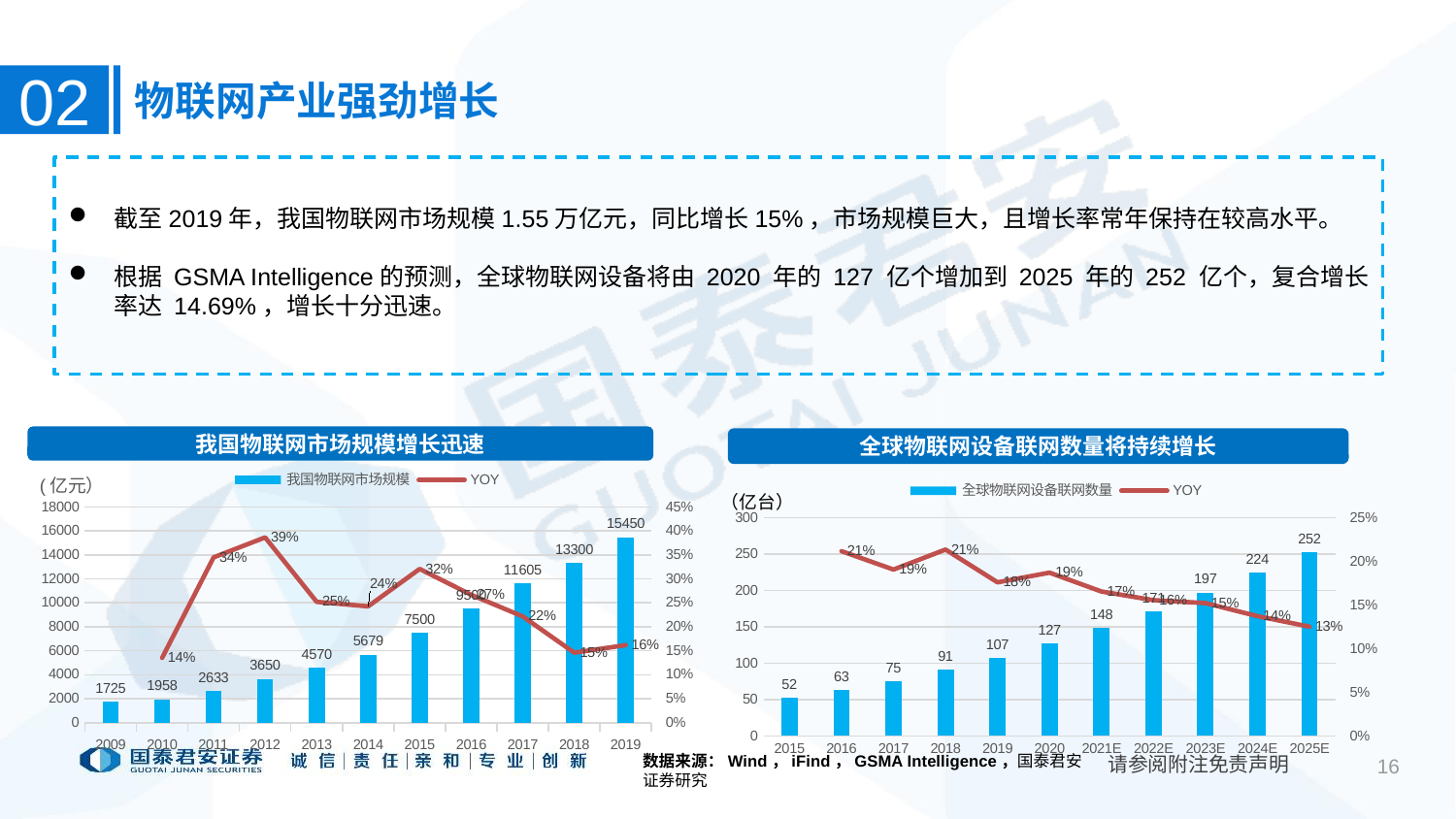

02

物联网产业强劲增长

截至2019年，我国物联网市场规模1.55万亿元，同比增长15%，市场规模巨大，且增长率常年保持在较高水平。

根据 GSMA Intelligence的预测，全球物联网设备将由 2020 年的 127 亿个增加到 2025 年的 252 亿个，复合增长率达 14.69%，增长十分迅速。
我国物联网市场规模增长迅速
全球物联网设备联网数量将持续增长

### Chart

| Category | 我国物联网市场规模 | YOY |
|---|---|---|
| 40178 | 1725.0 | None |
| 40543 | 1958.0 | 0.135072463768116 |
| 40908 | 2633.0 | 0.34473953013278846 |
| 41274 | 3650.0 | 0.3862514242309154 |
| 41639 | 4570.0 | 0.252054794520548 |
| 42004 | 5679.0 | 0.24266958424507656 |
| 42369 | 7500.0 | 0.3206550449022716 |
| 42735 | 9500.0 | 0.2666666666666666 |
| 43100 | 11605.0 | 0.2215789473684211 |
| 43465 | 13300.0 | 0.14605773373545894 |
| 43830 | 15450.0 | 0.16165413533834583 |
(亿元）

### Chart

| Category | 全球物联网设备联网数量 | YOY |
|---|---|---|
| 2015 | 52.0 | None |
| 2016 | 63.0 | 0.21153846153846145 |
| 2017 | 75.0 | 0.19047619047619047 |
| 2018 | 91.0 | 0.21333333333333337 |
| 2019 | 107.0 | 0.17582417582417587 |
| 2020 | 127.0 | 0.1869158878504673 |
| 2021E | 148.0 | 0.16535433070866135 |
| 2022E | 171.0 | 0.15540540540540548 |
| 2023E | 197.0 | 0.1520467836257311 |
| 2024E | 224.0 | 0.13705583756345185 |
| 2025E | 252.0 | 0.125 |
（亿台）
数据来源：Wind，iFind，GSMA Intelligence，国泰君安证券研究